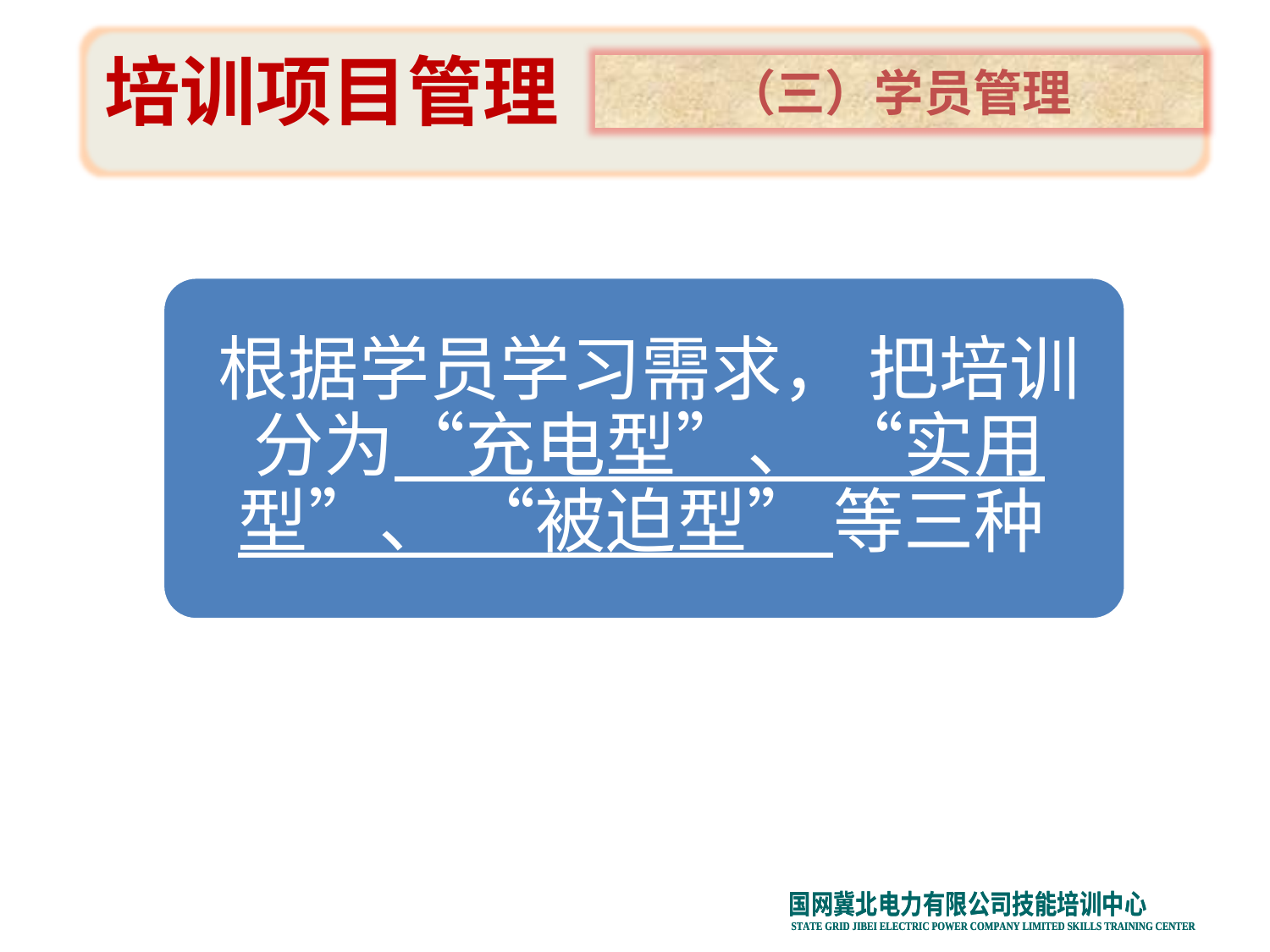

培训项目管理
（三）学员管理
某电信行业岗前培训计划
根据学员学习需求， 把培训分为“充电型”、 “实用型”、 “被迫型” 等三种